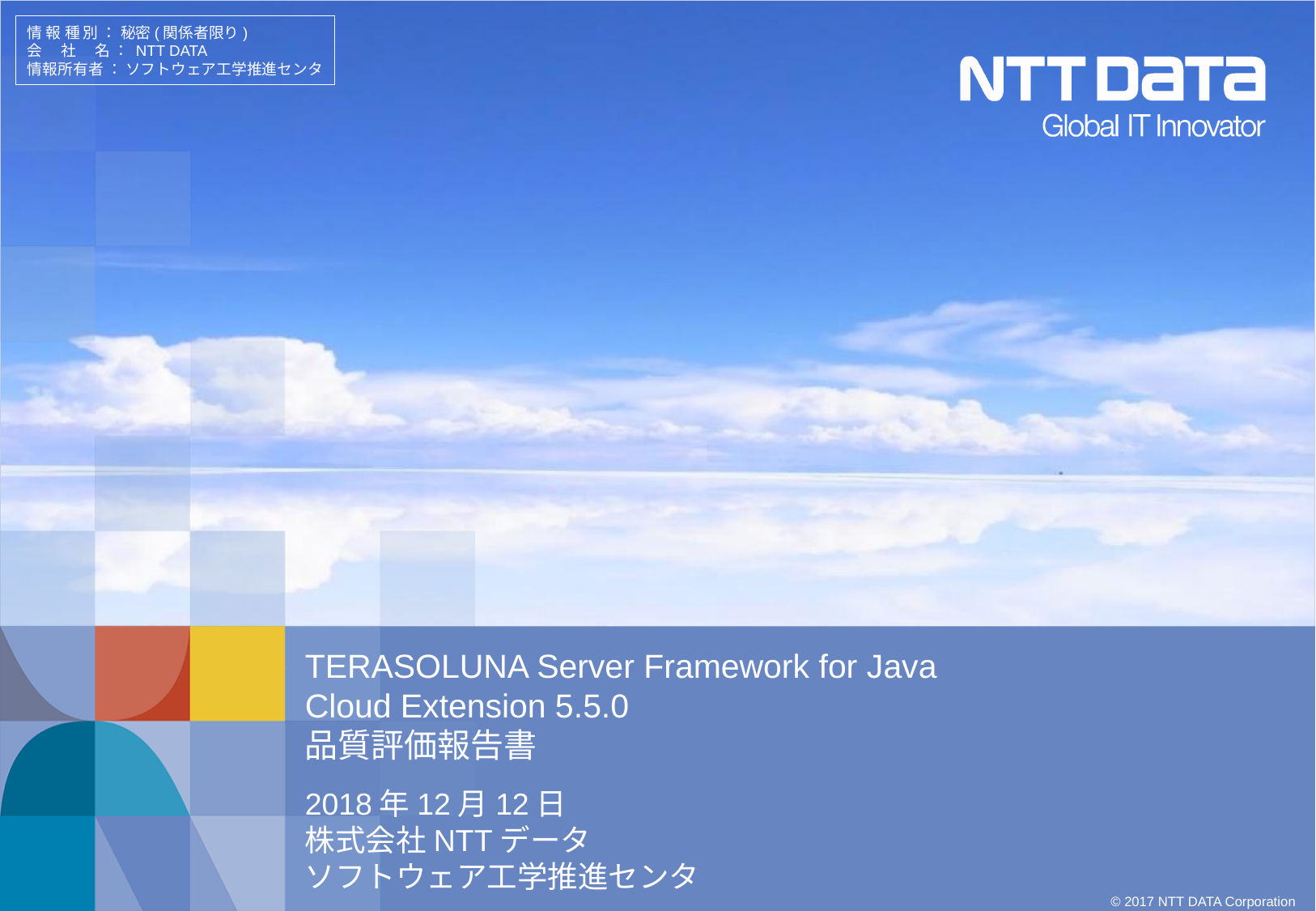

情 報 種 別 ： 秘密(関係者限り)
会　 社　 名 ： NTT DATA
情報所有者 ： ソフトウェア工学推進センタ
TERASOLUNA Server Framework for Java
Cloud Extension 5.5.0
品質評価報告書
2018年12月12日
株式会社NTTデータ
ソフトウェア工学推進センタ